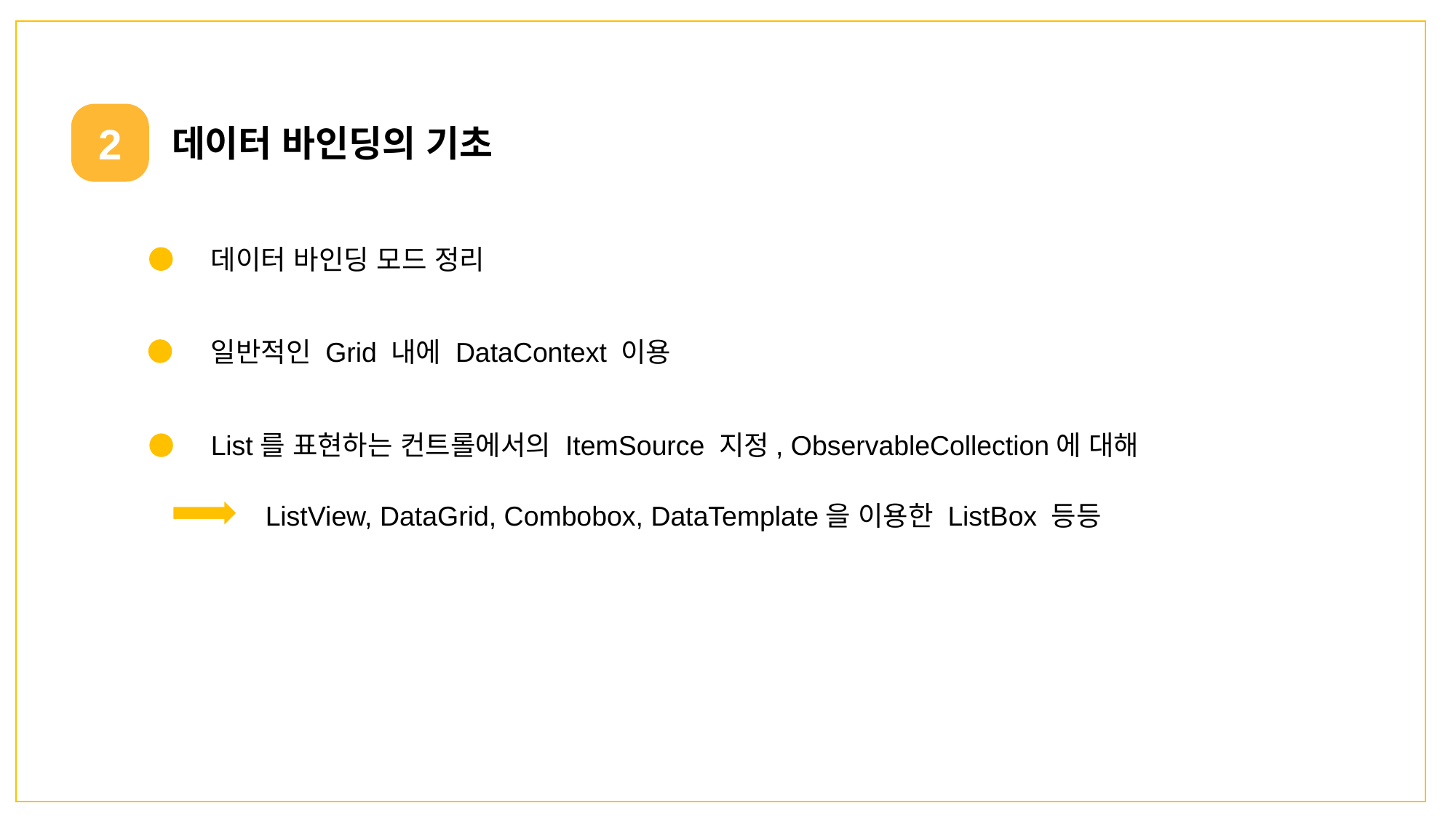

2
데이터 바인딩의 기초
데이터 바인딩 모드 정리

일반적인 Grid 내에 DataContext 이용

List를 표현하는 컨트롤에서의 ItemSource 지정, ObservableCollection에 대해

ListView, DataGrid, Combobox, DataTemplate을 이용한 ListBox 등등